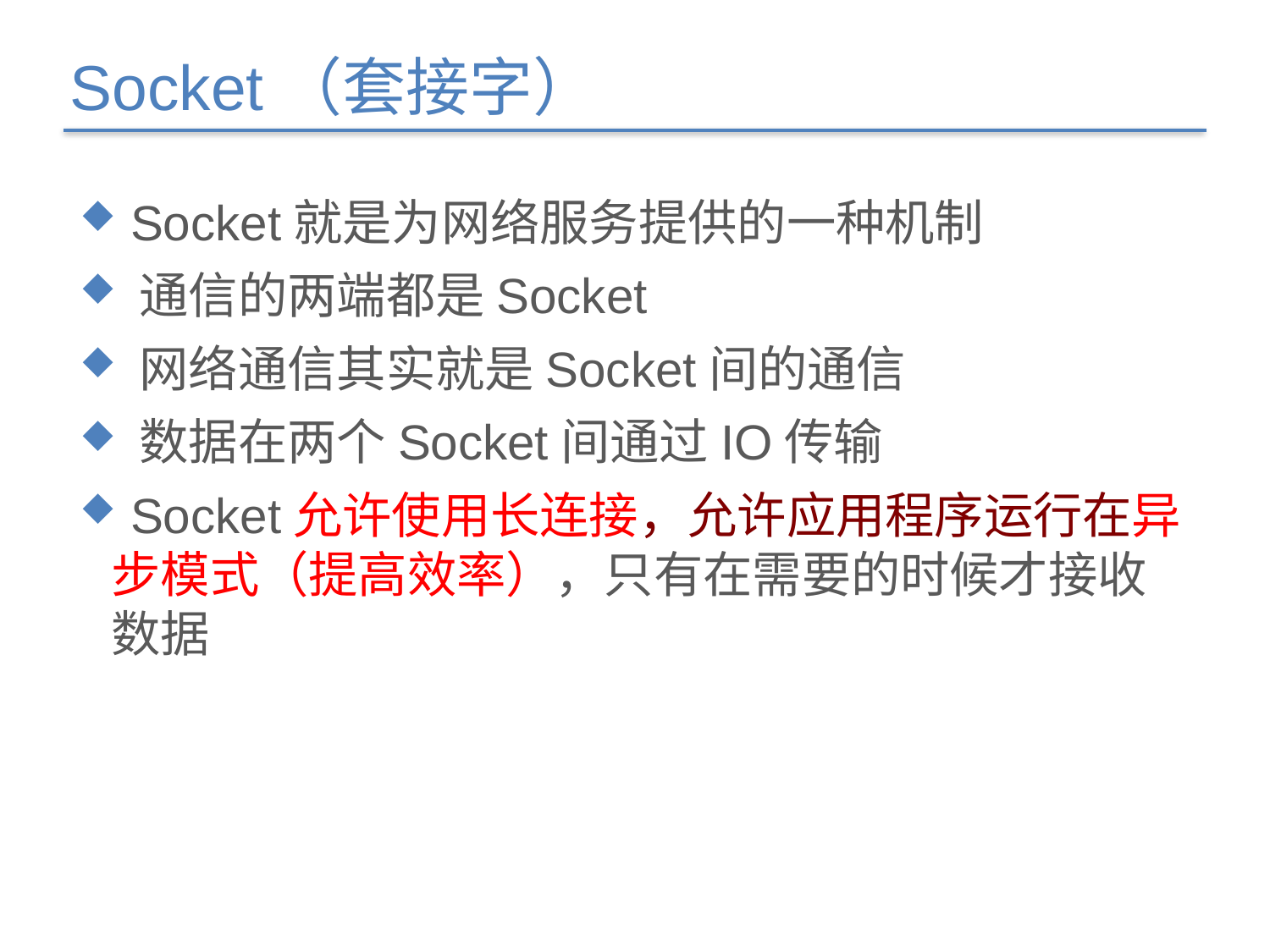

Socket（套接字）
 Socket就是为网络服务提供的一种机制
 通信的两端都是Socket
 网络通信其实就是Socket间的通信
 数据在两个Socket间通过IO传输
 Socket允许使用长连接，允许应用程序运行在异步模式（提高效率），只有在需要的时候才接收数据